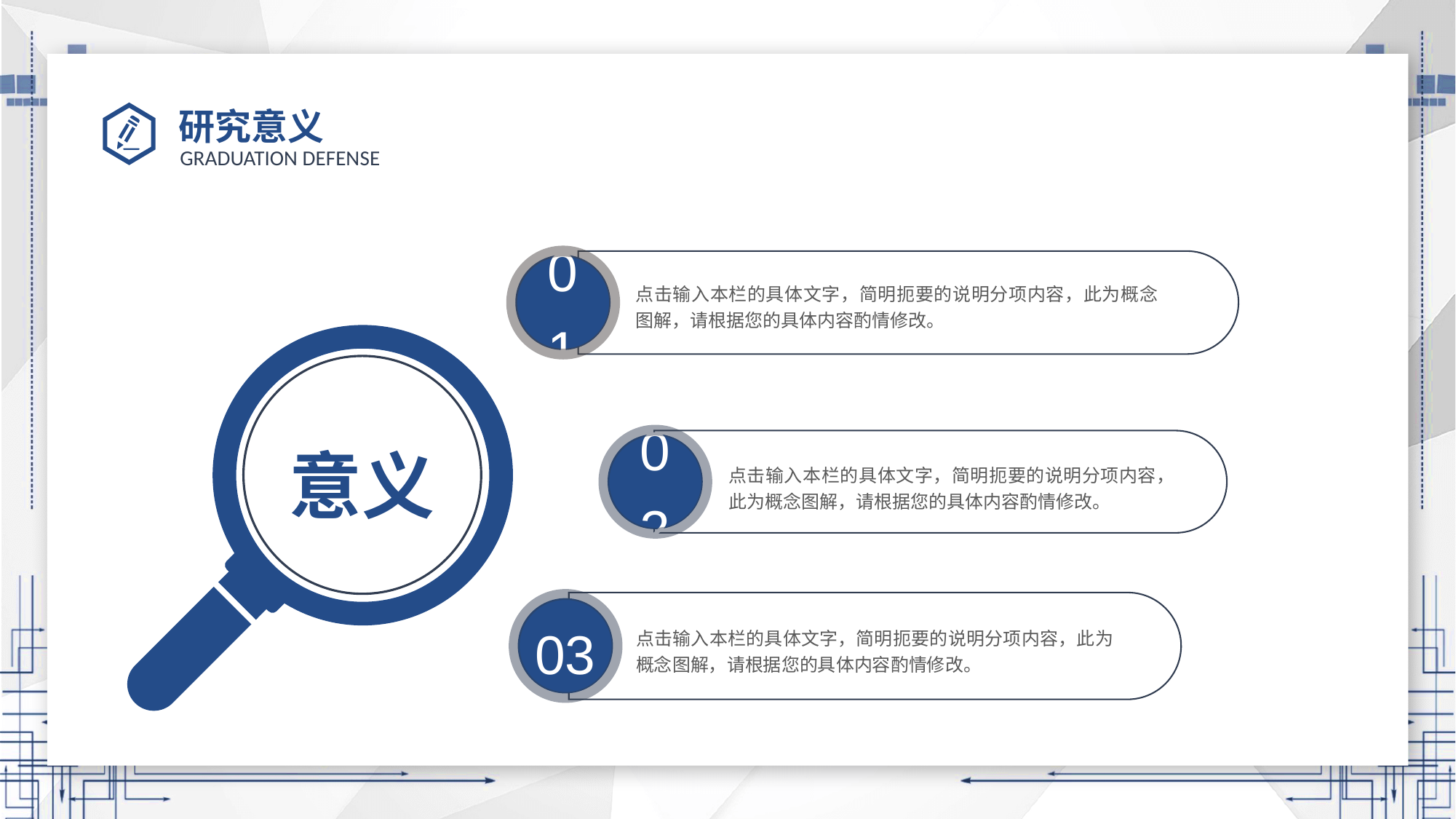

# 研究意义

01
点击输入本栏的具体文字，简明扼要的说明分项内容，此为概念图解，请根据您的具体内容酌情修改。

意义

02
点击输入本栏的具体文字，简明扼要的说明分项内容，此为概念图解，请根据您的具体内容酌情修改。

03
点击输入本栏的具体文字，简明扼要的说明分项内容，此为概念图解，请根据您的具体内容酌情修改。